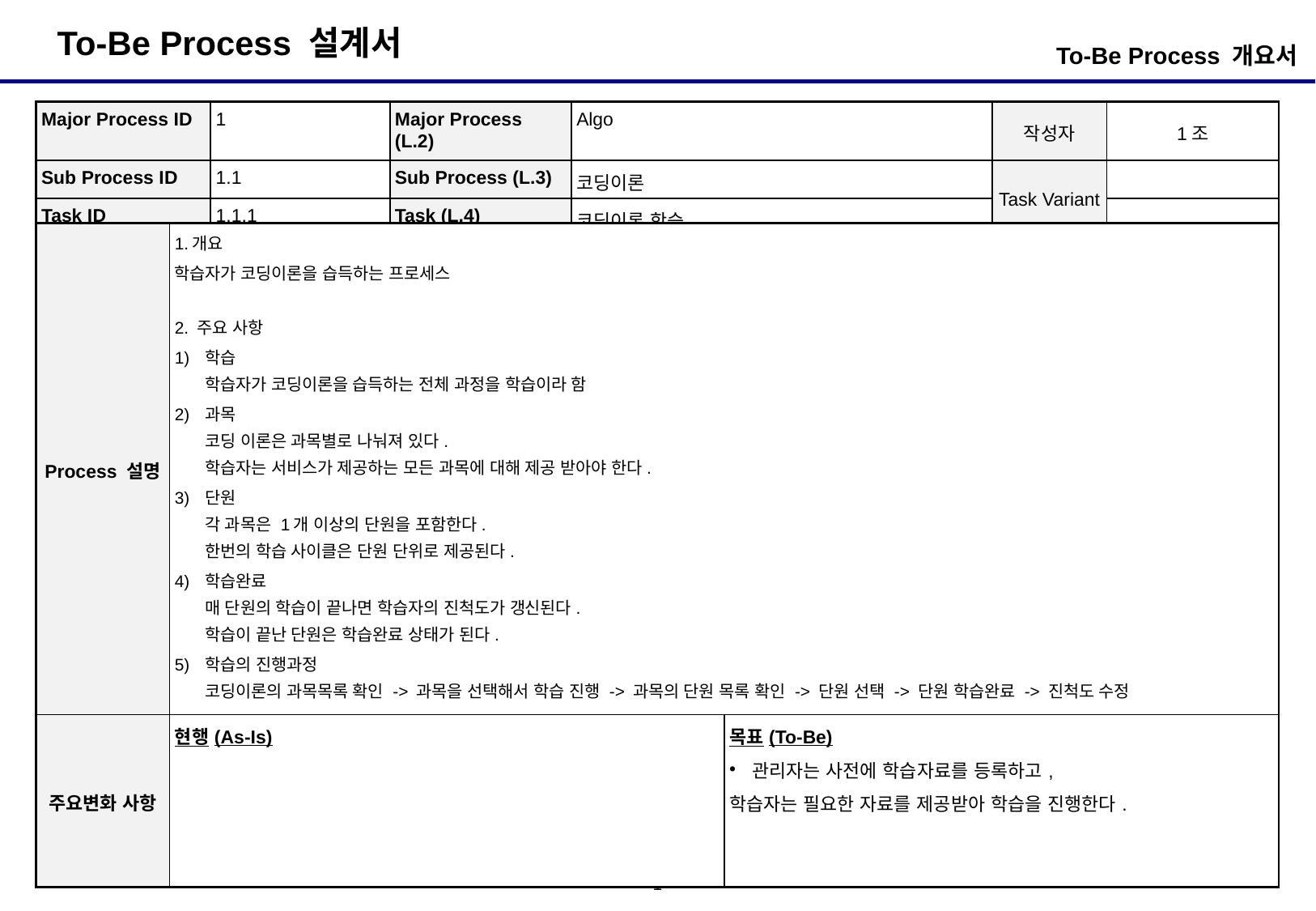

To-Be Process 개요서
| Major Process ID | 1 | Major Process (L.2) | Algo | 작성자 | 1조 |
| --- | --- | --- | --- | --- | --- |
| Sub Process ID | 1.1 | Sub Process (L.3) | 코딩이론 | Task Variant |  |
| Task ID | 1.1.1 | Task (L.4) | 코딩이론 학습 |  |  |
| Process 설명 | 1.개요 학습자가 코딩이론을 습득하는 프로세스 2. 주요 사항 학습 학습자가 코딩이론을 습득하는 전체 과정을 학습이라 함 과목 코딩 이론은 과목별로 나눠져 있다. 학습자는 서비스가 제공하는 모든 과목에 대해 제공 받아야 한다. 단원 각 과목은 1개 이상의 단원을 포함한다. 한번의 학습 사이클은 단원 단위로 제공된다. 학습완료 매 단원의 학습이 끝나면 학습자의 진척도가 갱신된다. 학습이 끝난 단원은 학습완료 상태가 된다. 학습의 진행과정 코딩이론의 과목목록 확인 -> 과목을 선택해서 학습 진행 -> 과목의 단원 목록 확인 -> 단원 선택 -> 단원 학습완료 -> 진척도 수정 |  |
| --- | --- | --- |
| 주요변화 사항 | 현행(As-Is) | 목표(To-Be) 관리자는 사전에 학습자료를 등록하고, 학습자는 필요한 자료를 제공받아 학습을 진행한다. |